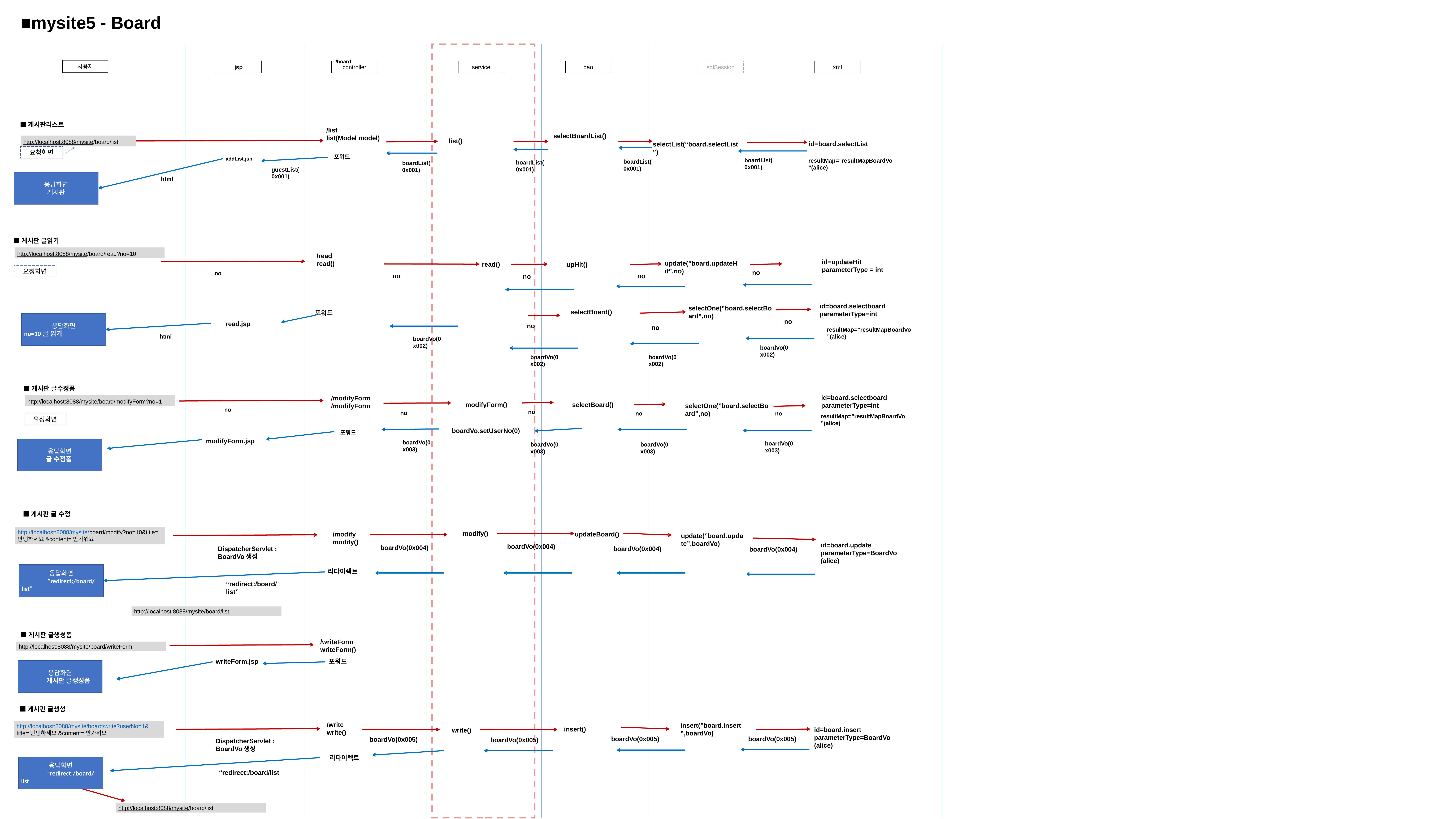

■mysite5 - Board

/board
■게시판리스트

selectBoardList()
/list
list(Model model)
http://localhost:8088/mysite/board/list
list()

id=board.selectList
selectList(“board.selectList”)
요청화면
포워드
addList.jsp
boardList(0x001)
resultMap=”resultMapBoardVo”(alice)
boardList(0x001)
boardList(0x001)
boardList(0x001)
guestList(0x001)
응답화면
게시판
html
/read
read()
id=updateHit
parameterType = int
update(”board.updateHit”,no)
read()
upHit()
no
no
no
no
no
id=board.selectboard
parameterType=int
selectOne(”board.selectBoard”,no)
selectBoard()
포워드
no
read.jsp
no
no
resultMap=”resultMapBoardVo”(alice)
html
boardVo(0x002)
boardVo(0x002)
boardVo(0x002)
boardVo(0x002)

id=board.selectboard
parameterType=int
/modifyForm
/modifyForm
modifyForm()
selectBoard()
selectOne(”board.selectBoard”,no)
no
no
no
no
no
resultMap=”resultMapBoardVo”(alice)
boardVo.setUserNo(0)
포워드
modifyForm.jsp
boardVo(0x003)
boardVo(0x003)
boardVo(0x003)
boardVo(0x003)
modify()
/modify
modify()
updateBoard()
update(”board.update”,boardVo)
id=board.update
parameterType=BoardVo
(alice)
boardVo(0x004)
boardVo(0x004)
DispatcherServlet : BoardVo생성
boardVo(0x004)
boardVo(0x004)
리다이렉트
“redirect:/board/list”
/writeForm
writeForm()
writeForm.jsp
포워드
/write
write()
insert(”board.insert”,boardVo)
insert()
id=board.insert
parameterType=BoardVo
(alice)
write()
boardVo(0x005)
boardVo(0x005)
boardVo(0x005)
boardVo(0x005)
DispatcherServlet : BoardVo생성
리다이렉트
“redirect:/board/list
사용자
jsp
controller
service
dao
sqlSession
xml
■게시판 글읽기
http://localhost:8088/mysite/board/read?no=10
요청화면
응답화면
no=10글 읽기
■게시판 글수정폼
http://localhost:8088/mysite/board/modifyForm?no=1
요청화면
응답화면
	글 수정폼
■게시판 글 수정
http://localhost:8088/mysite/board/modify?no=10&title=안녕하세요&content=반가워요
응답화면
	“redirect:/board/list”
http://localhost:8088/mysite/board/list
■게시판 글생성폼
http://localhost:8088/mysite/board/writeForm
응답화면
	게시판 글생성폼
■게시판 글생성
http://localhost:8088/mysite/board/write?userNo=1&
title=안녕하세요&content=반가워요
응답화면
	“redirect:/board/list
http://localhost:8088/mysite/board/list
deleteForm.jsp